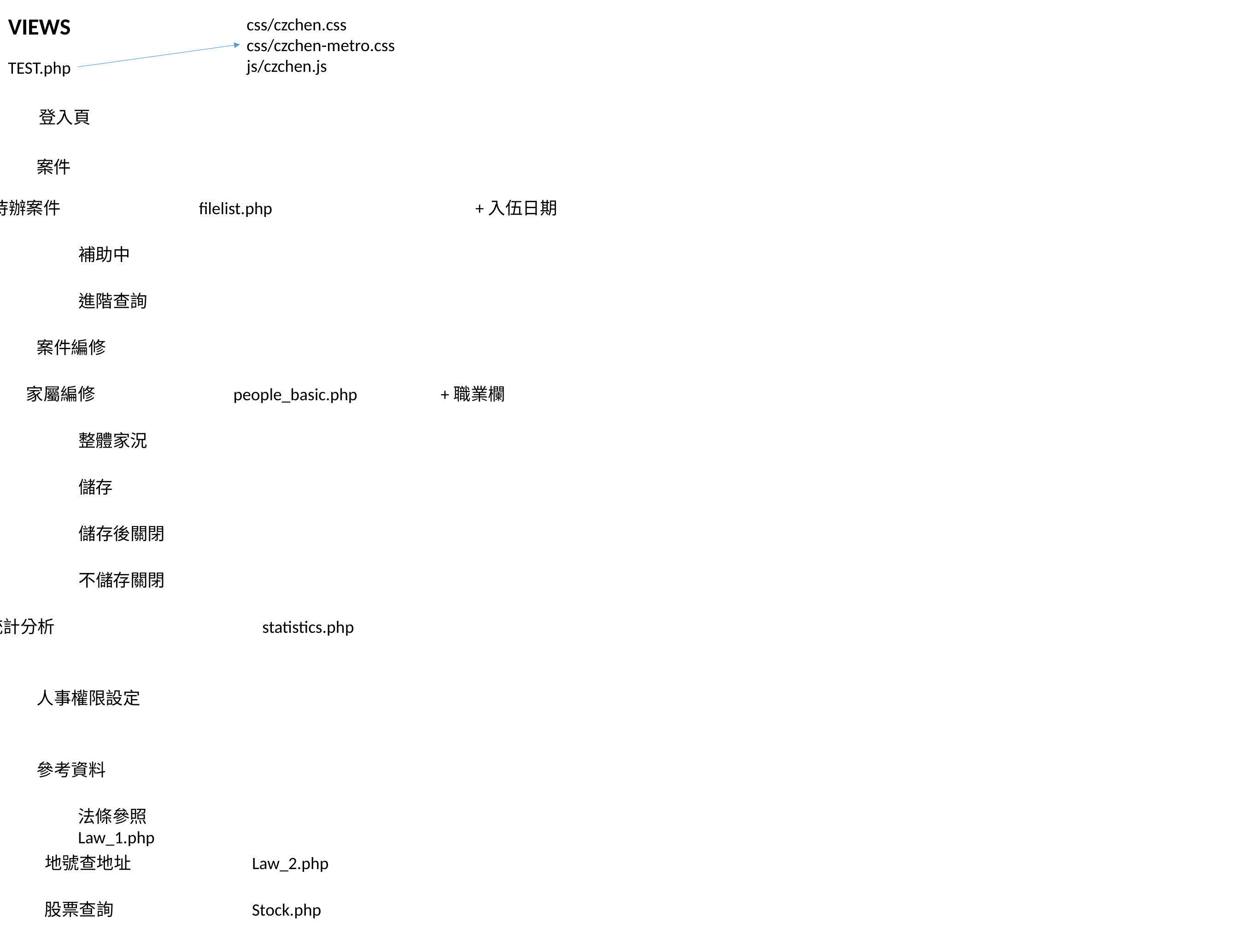

VIEWS
css/czchen.css
css/czchen-metro.css
js/czchen.js
TEST.php
登入頁
案件
待辦案件		filelist.php			+入伍日期
補助中
進階查詢
案件編修
家屬編修		people_basic.php		+職業欄
整體家況
儲存
儲存後關閉
不儲存關閉
統計分析			statistics.php
人事權限設定
參考資料
法條參照		Law_1.php
地號查地址		Law_2.php
股票查詢		Stock.php